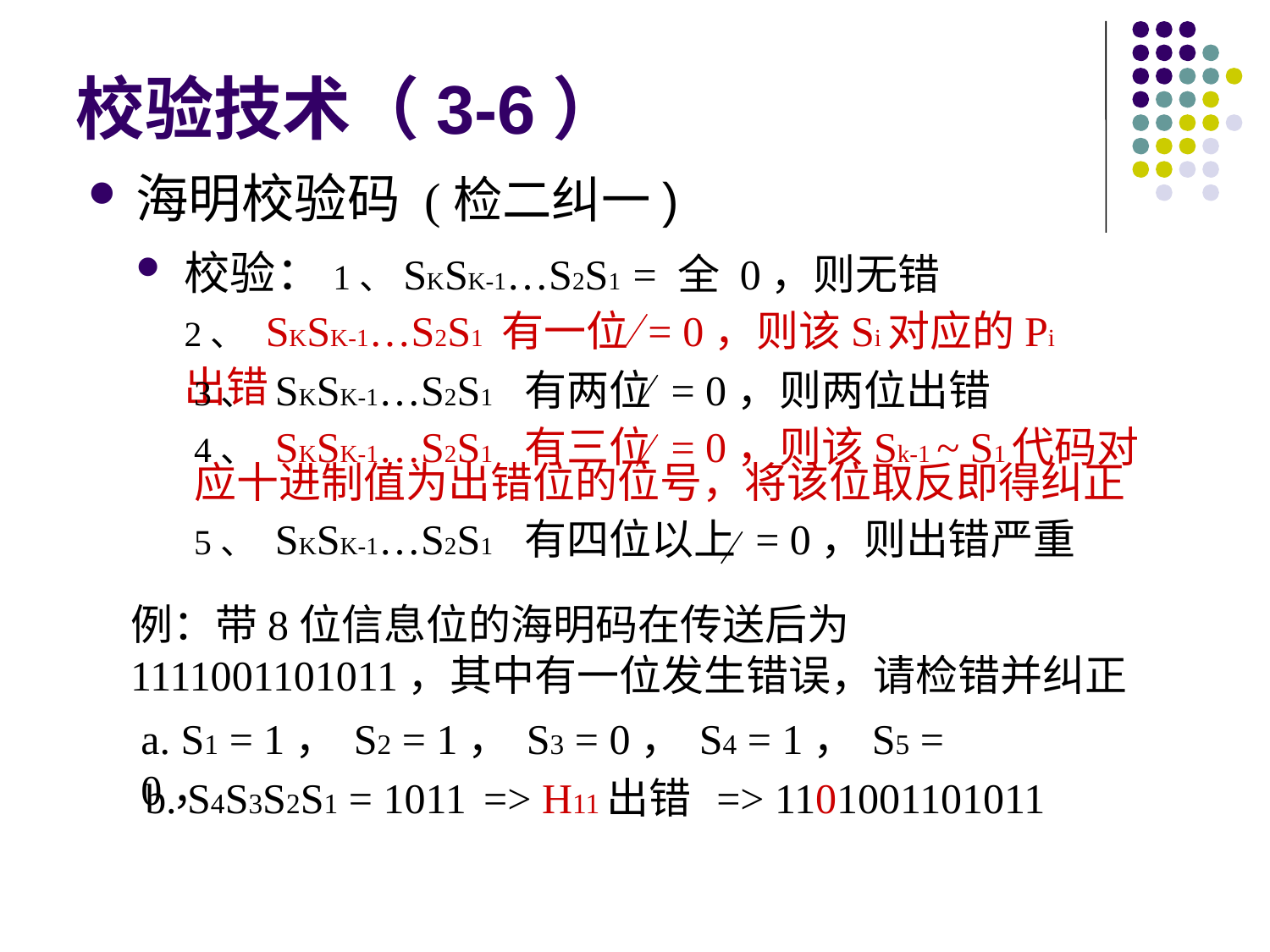

# 校验技术（3-6）
海明校验码 (检二纠一)
校验：1、SKSK-1…S2S1  = 全 0，则无错
2、 SKSK-1…S2S1  有一位 = 0，则该Si对应的Pi出错

3、 SKSK-1…S2S1  有两位 = 0，则两位出错
4、 SKSK-1…S2S1  有三位 = 0，则该Sk-1 ~ S1代码对应十进制值为出错位的位号，将该位取反即得纠正
5、 SKSK-1…S2S1  有四位以上 = 0，则出错严重

例：带8位信息位的海明码在传送后为1111001101011，其中有一位发生错误，请检错并纠正
a. S1 = 1， S2 = 1， S3 = 0， S4 = 1， S5 = 0，
b. S4S3S2S1 = 1011
=> H11出错
=> 1101001101011

71